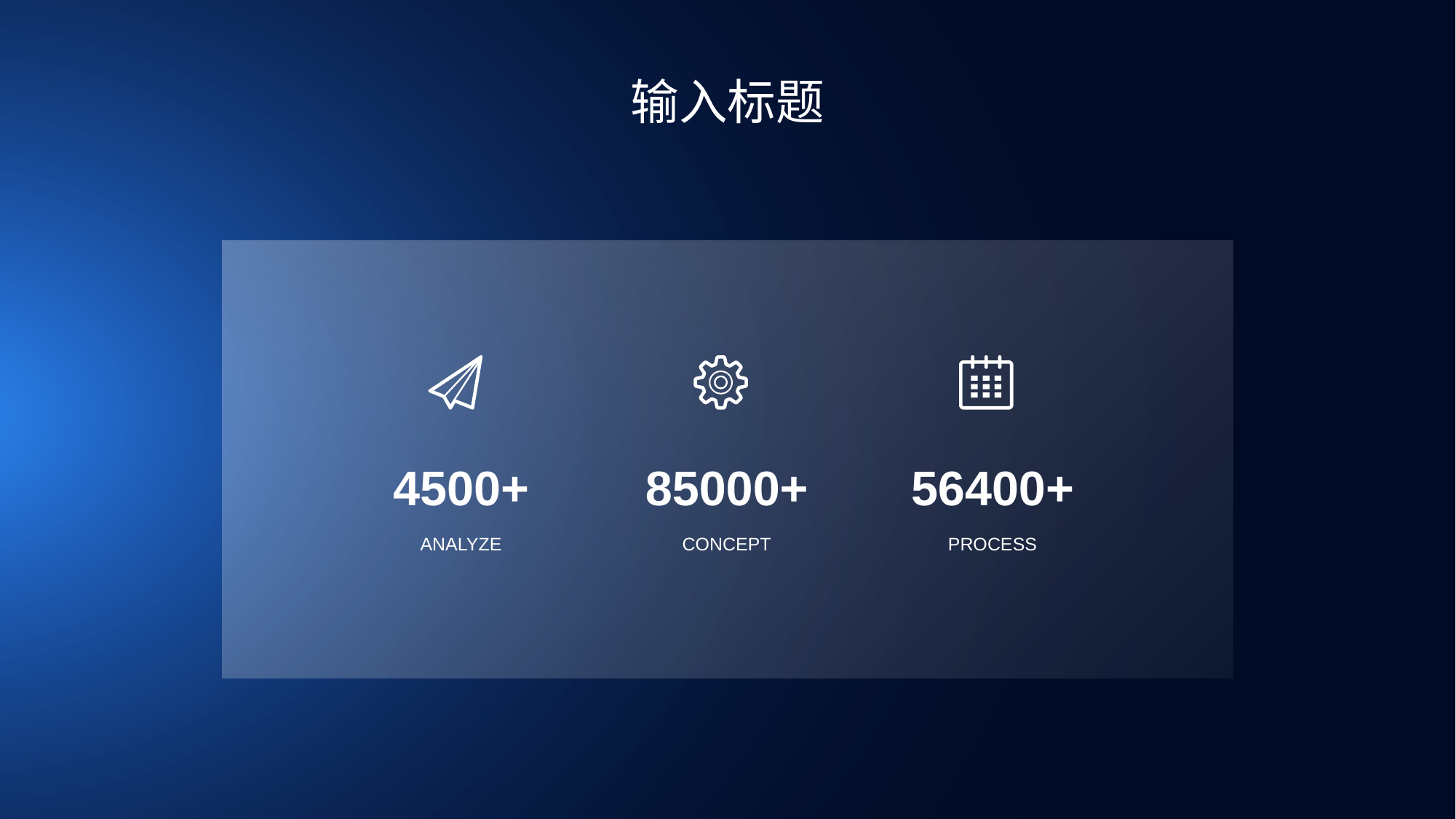

输入标题

4500+
85000+
56400+
ANALYZE
CONCEPT
PROCESS